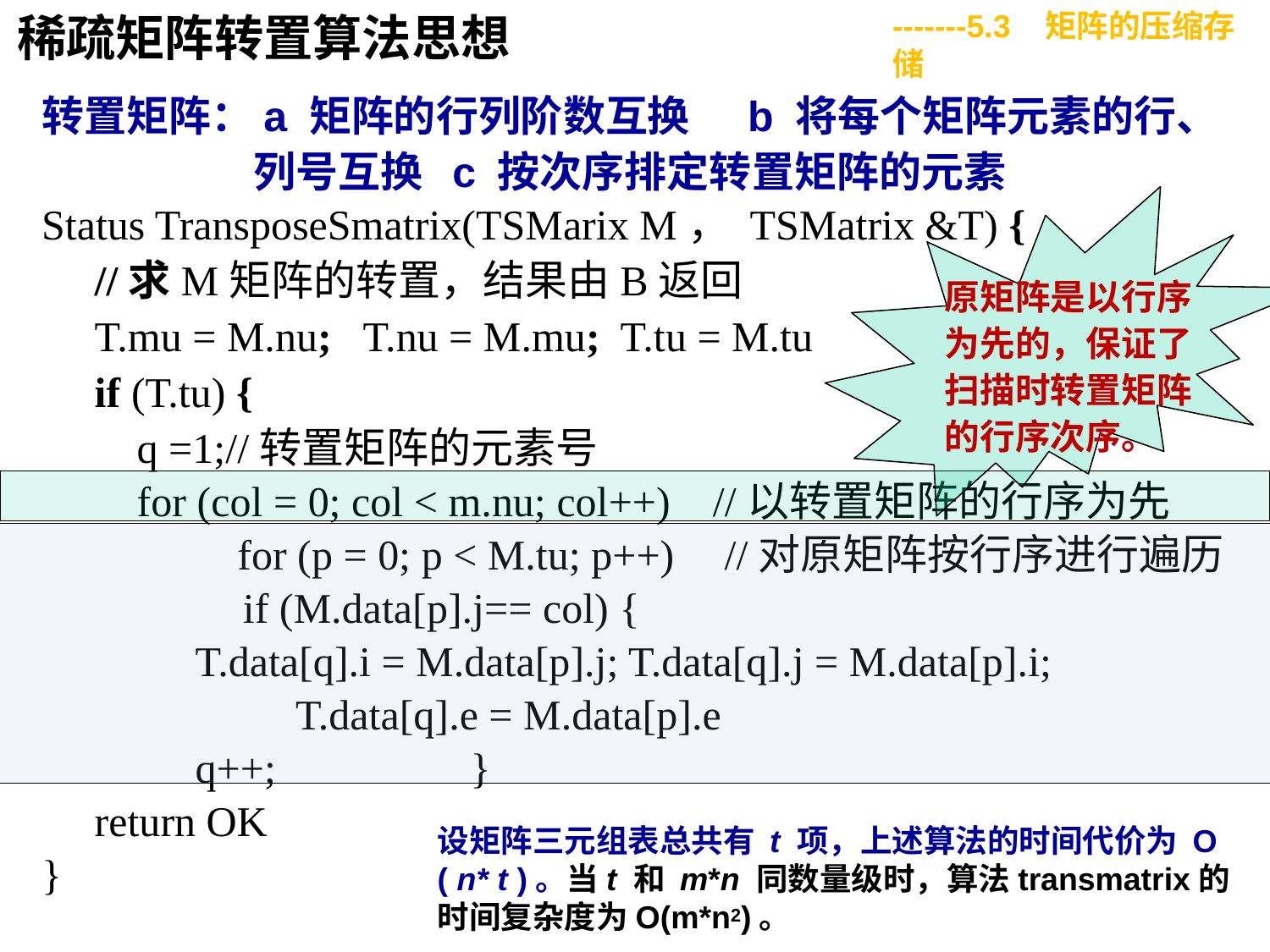

-------5.3   矩阵的压缩存储
稀疏矩阵转置算法思想
转置矩阵：a 矩阵的行列阶数互换     b 将每个矩阵元素的行、列号互换  c 按次序排定转置矩阵的元素
Status TransposeSmatrix(TSMarix M， TSMatrix &T) {
     //求M矩阵的转置，结果由B返回
     T.mu = M.nu;   T.nu = M.mu;  T.tu = M.tu
     if (T.tu) {
         q =1;//转置矩阵的元素号
         for (col = 0; col < m.nu; col++)    //以转置矩阵的行序为先
      	  for (p = 0; p < M.tu; p++) 	//对原矩阵按行序进行遍历
                   if (M.data[p].j== col) {
	          T.data[q].i = M.data[p].j; T.data[q].j = M.data[p].i;
                        T.data[q].e = M.data[p].e
 	          q++;	            }
     return OK
}

原矩阵是以行序为先的，保证了扫描时转置矩阵的行序次序。

设矩阵三元组表总共有 t 项，上述算法的时间代价为 O ( n* t )。当t 和 m*n 同数量级时，算法transmatrix的时间复杂度为O(m*n2)。